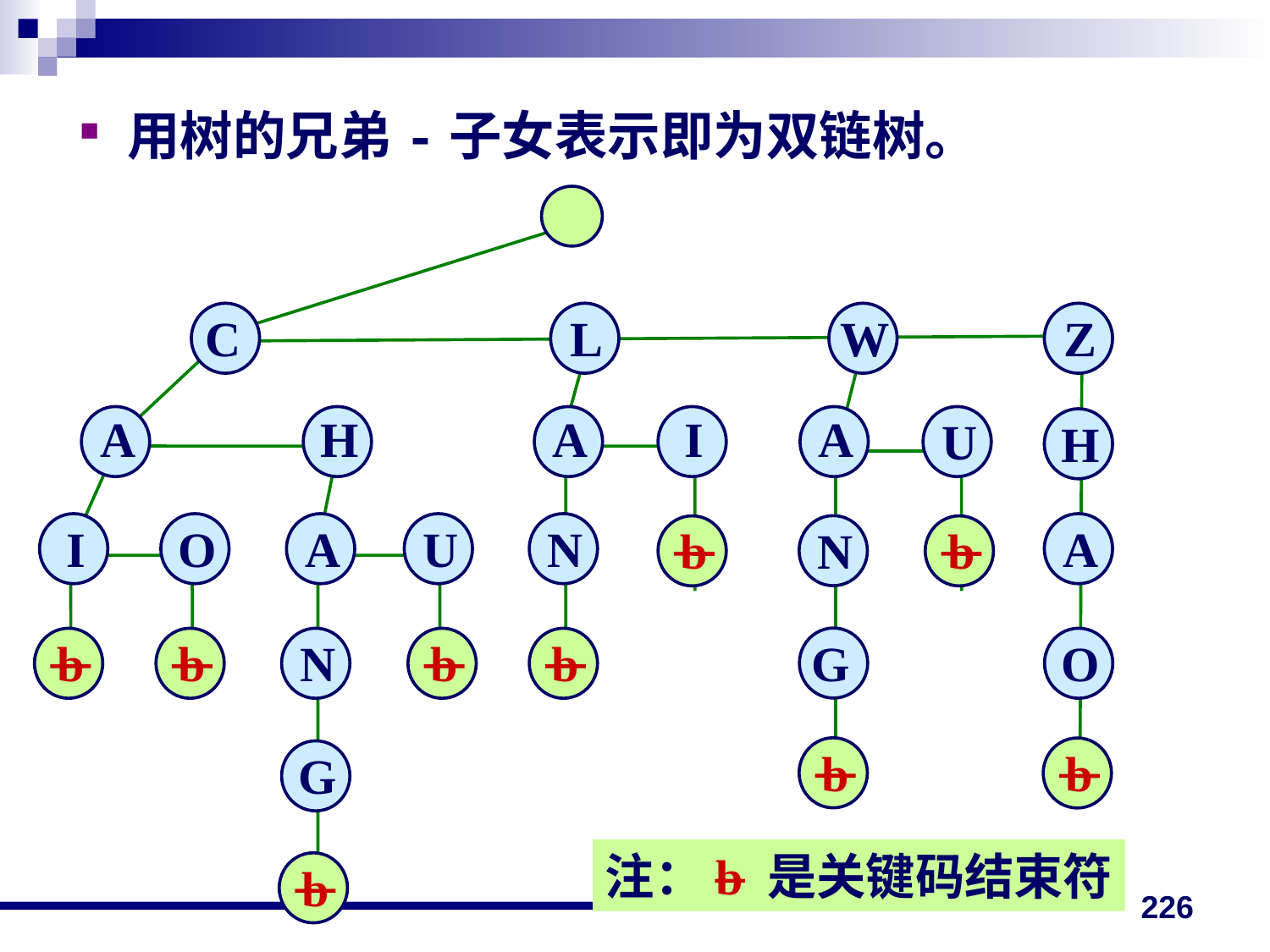

用树的兄弟-子女表示即为双链树。

C

L

W

Z

A

H

A

I

A

U

H

I

O

A

U

N

A

N

b

b

G

b

b

N

b

b

O

b

b

G

注：b 是关键码结束符

b

226